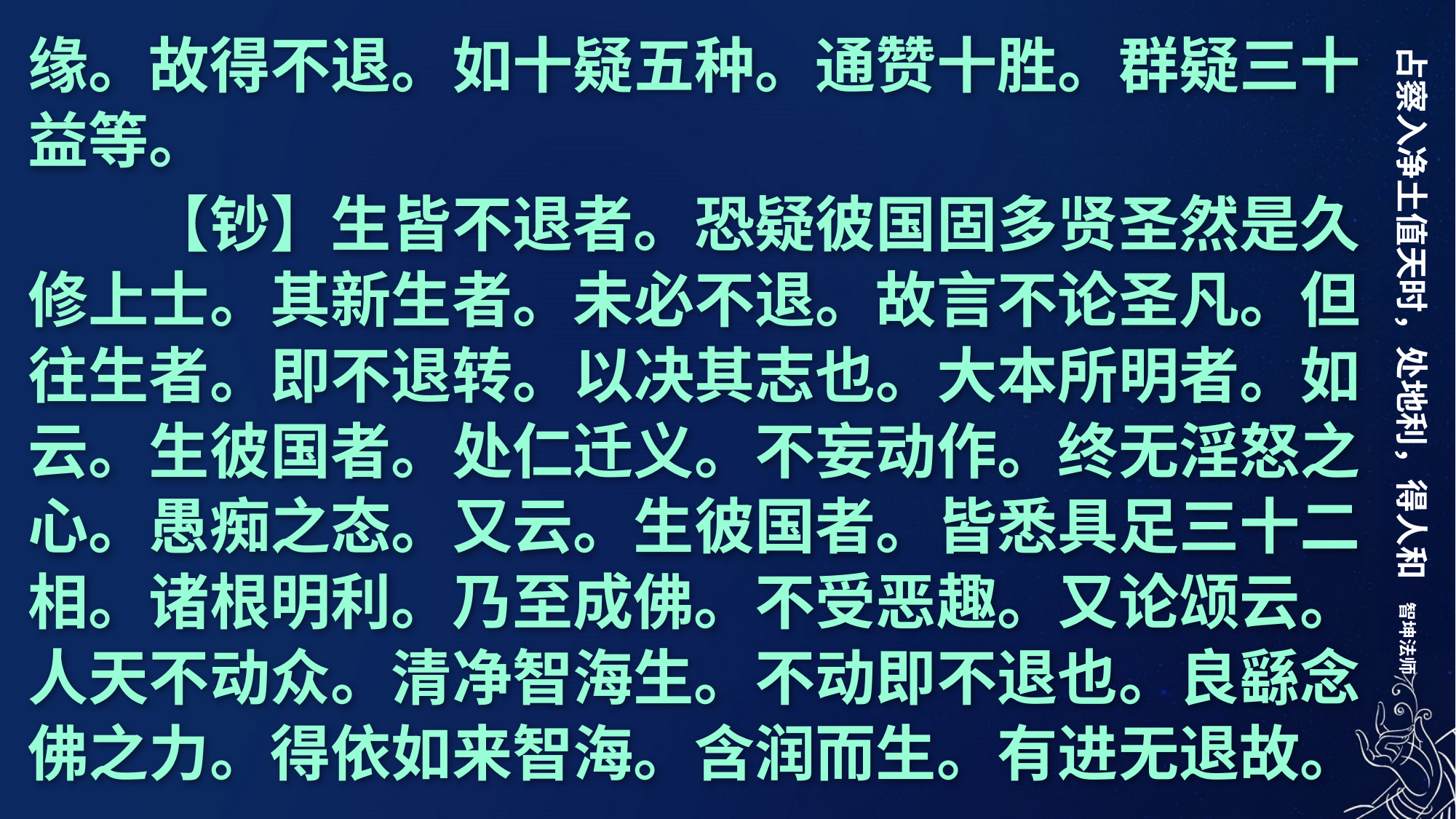

缘。故得不退。如十疑五种。通赞十胜。群疑三十益等。
　　【钞】生皆不退者。恐疑彼国固多贤圣然是久修上士。其新生者。未必不退。故言不论圣凡。但往生者。即不退转。以决其志也。大本所明者。如云。生彼国者。处仁迁义。不妄动作。终无淫怒之心。愚痴之态。又云。生彼国者。皆悉具足三十二相。诸根明利。乃至成佛。不受恶趣。又论颂云。人天不动众。清净智海生。不动即不退也。良繇念佛之力。得依如来智海。含润而生。有进无退故。